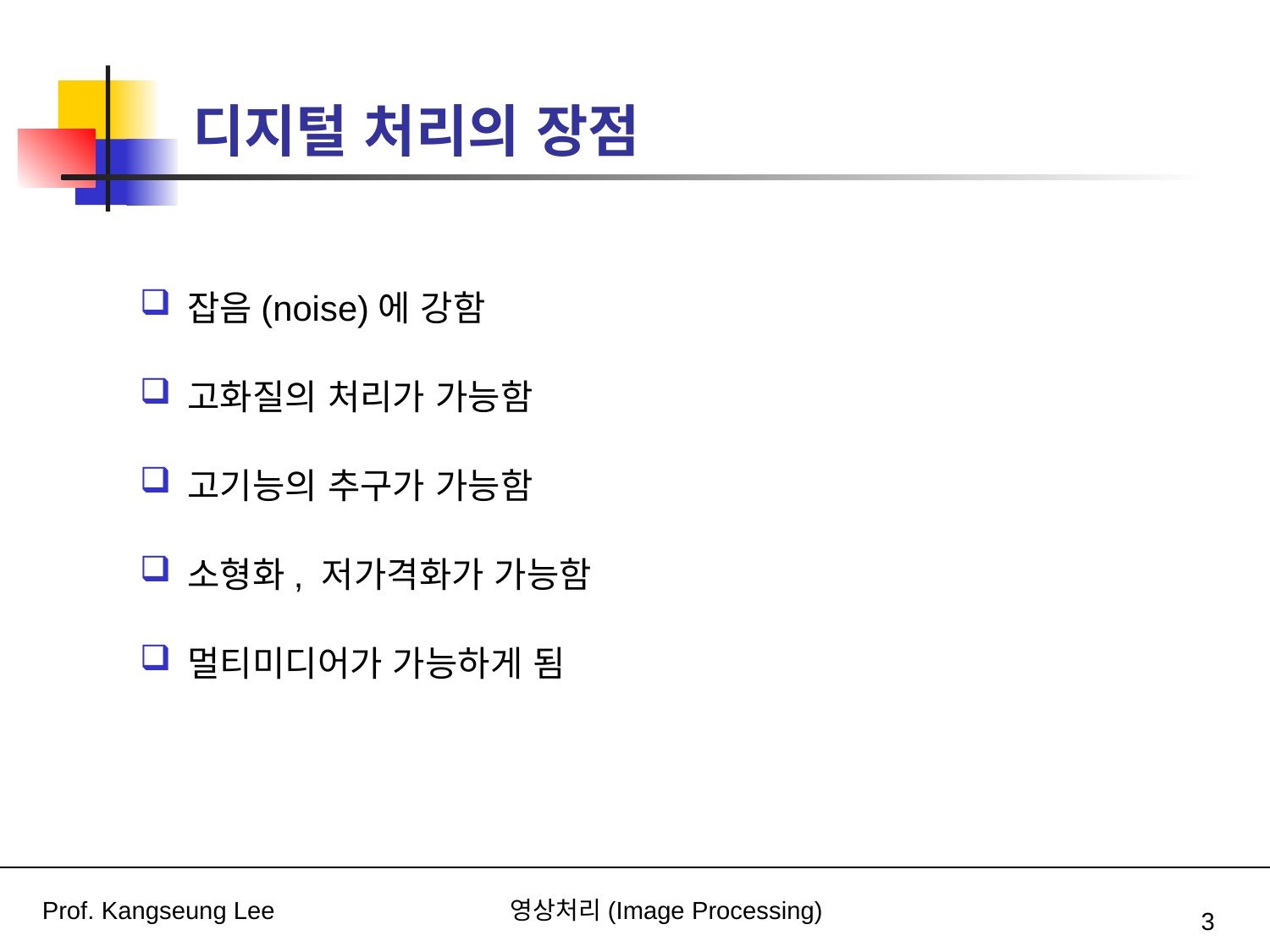

디지털 처리의 장점
잡음(noise)에 강함
고화질의 처리가 가능함
고기능의 추구가 가능함
소형화, 저가격화가 가능함
멀티미디어가 가능하게 됨
3

Prof. Kangseung Lee